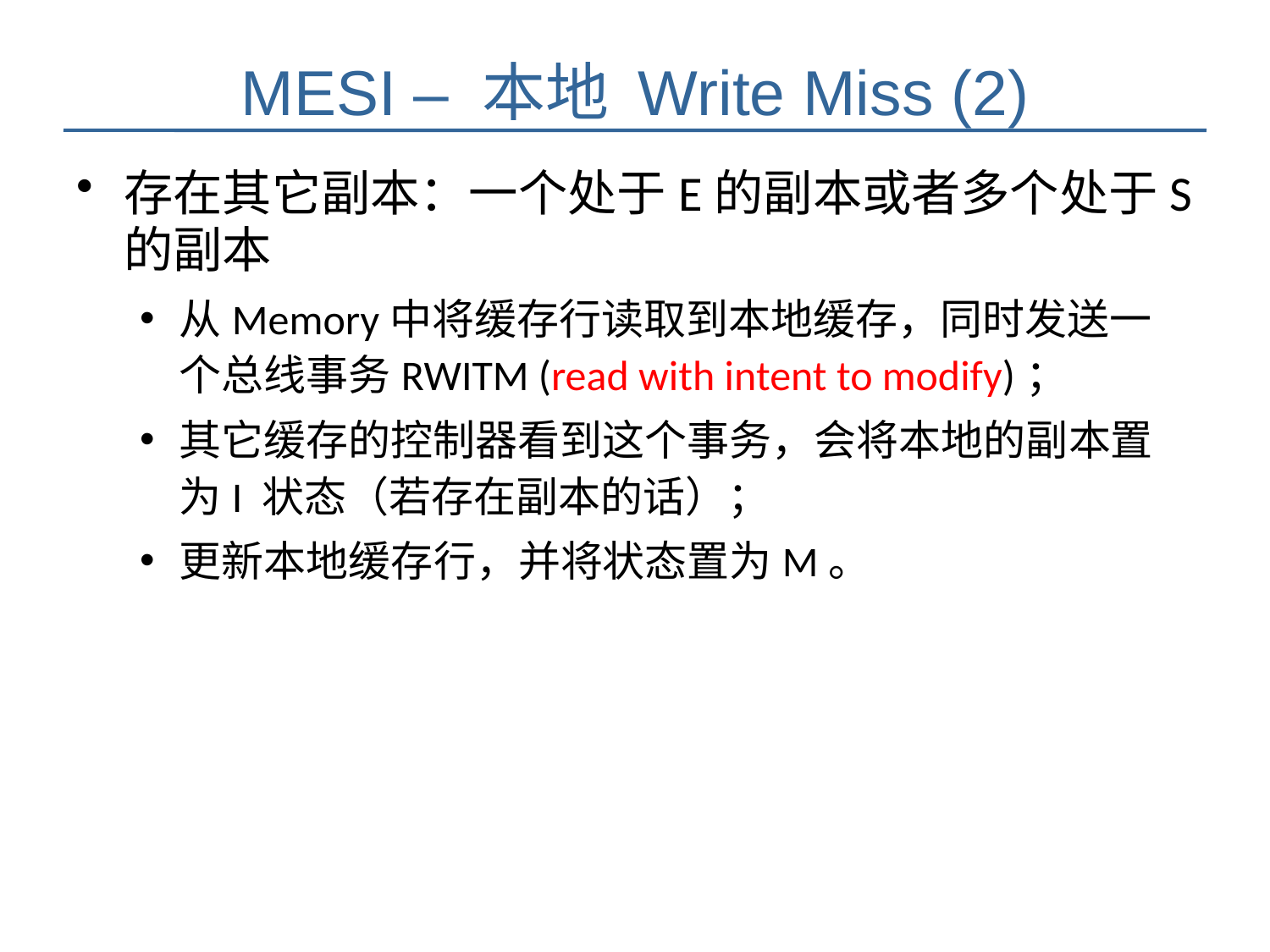

# MESI – 本地 Write Miss (2)
存在其它副本：一个处于E的副本或者多个处于S的副本
从Memory中将缓存行读取到本地缓存，同时发送一个总线事务RWITM (read with intent to modify)；
其它缓存的控制器看到这个事务，会将本地的副本置为I 状态（若存在副本的话）；
更新本地缓存行，并将状态置为M。